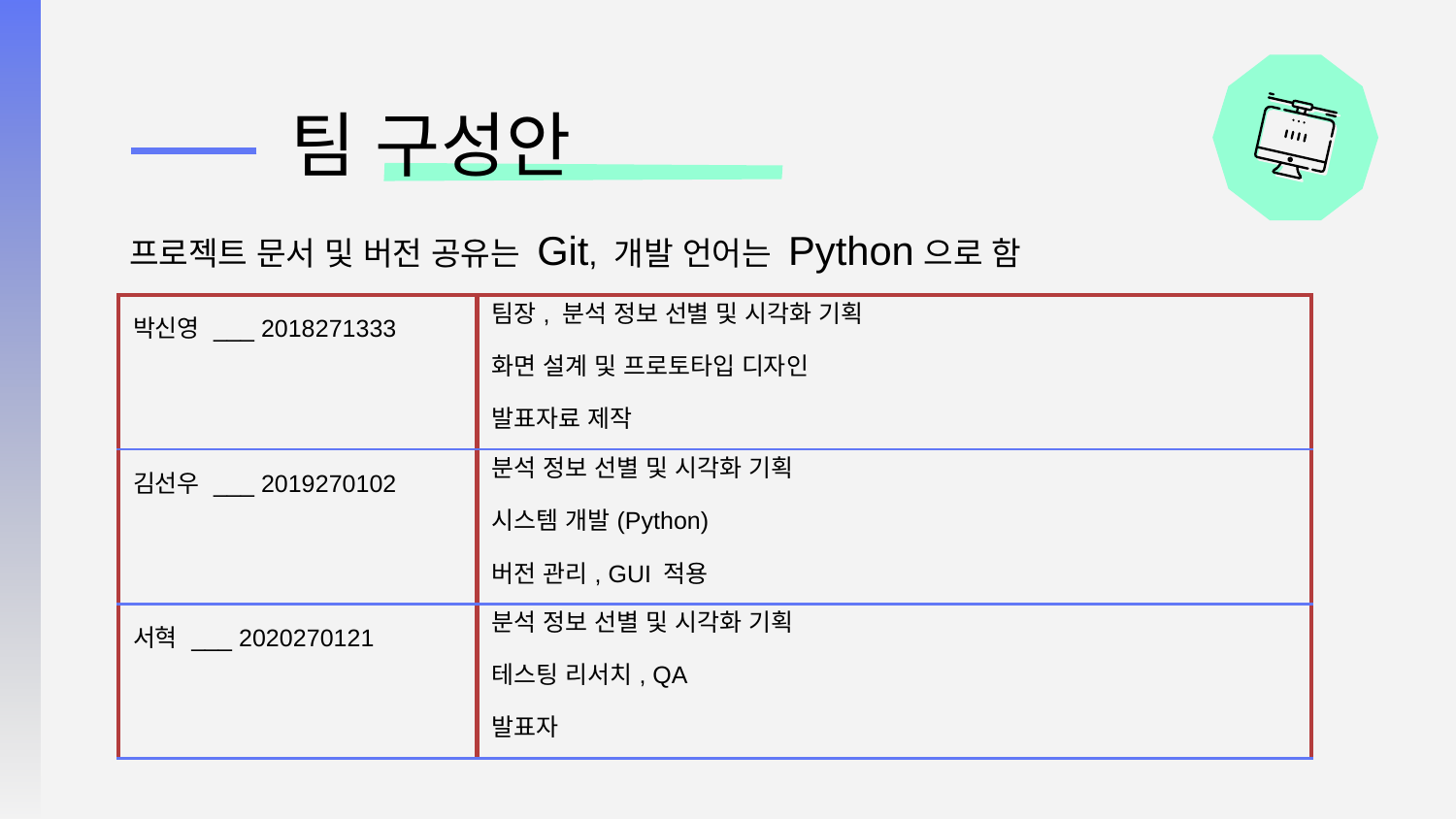

# 팀 구성안

프로젝트 문서 및 버전 공유는 Git, 개발 언어는 Python으로 함
| 박신영 \_\_\_ 2018271333 | 팀장, 분석 정보 선별 및 시각화 기획 화면 설계 및 프로토타입 디자인 발표자료 제작 |
| --- | --- |
| 김선우 \_\_\_ 2019270102 | 분석 정보 선별 및 시각화 기획 시스템 개발(Python) 버전 관리, GUI 적용 |
| 서혁 \_\_\_ 2020270121 | 분석 정보 선별 및 시각화 기획 테스팅 리서치, QA 발표자 |